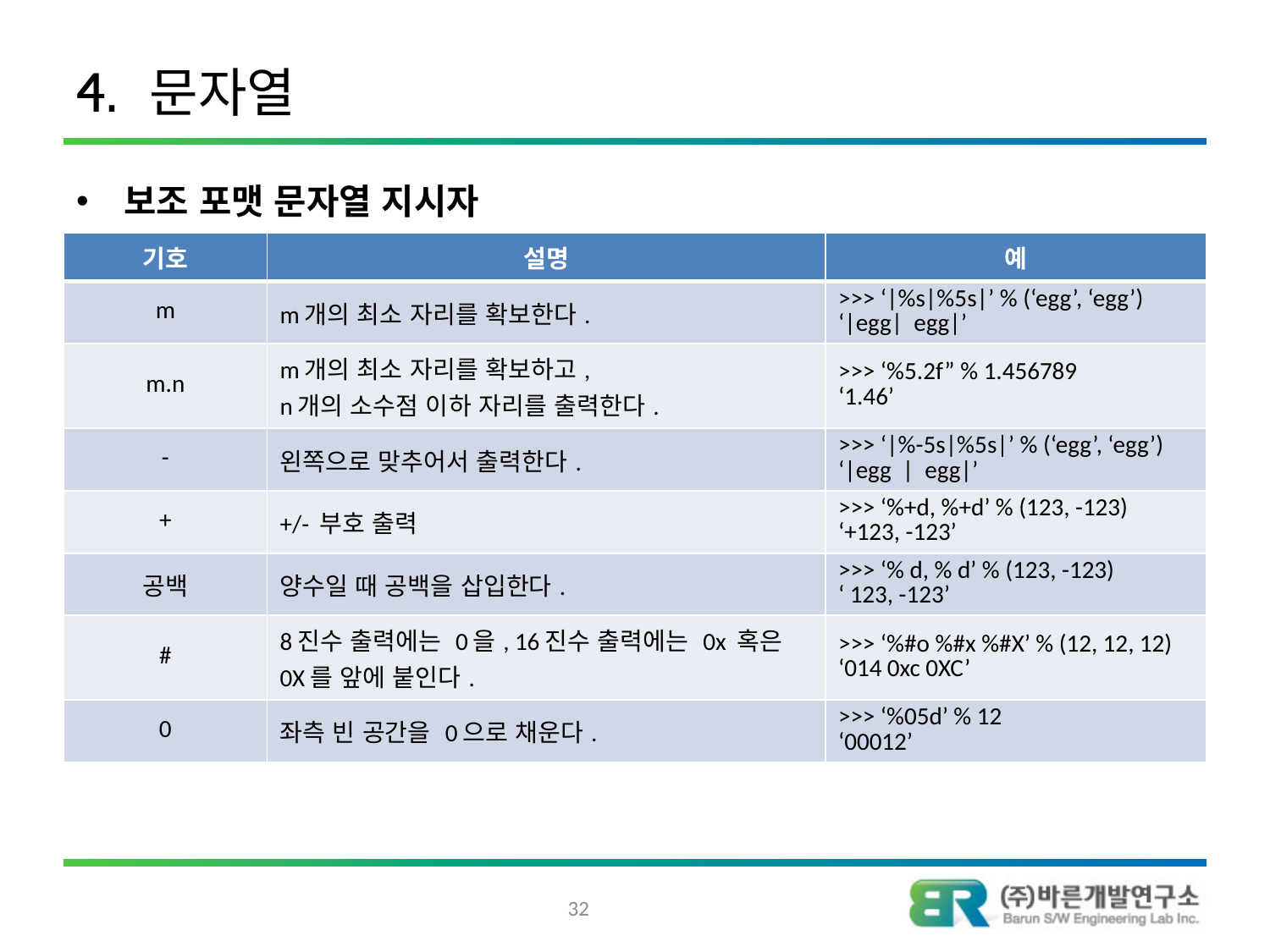

# 4. 문자열
보조 포맷 문자열 지시자
| 기호 | 설명 | 예 |
| --- | --- | --- |
| m | m개의 최소 자리를 확보한다. | >>> ‘|%s|%5s|’ % (‘egg’, ‘egg’) ‘|egg| egg|’ |
| m.n | m개의 최소 자리를 확보하고, n개의 소수점 이하 자리를 출력한다. | >>> ‘%5.2f” % 1.456789 ‘1.46’ |
| - | 왼쪽으로 맞추어서 출력한다. | >>> ‘|%-5s|%5s|’ % (‘egg’, ‘egg’) ‘|egg | egg|’ |
| + | +/- 부호 출력 | >>> ‘%+d, %+d’ % (123, -123) ‘+123, -123’ |
| 공백 | 양수일 때 공백을 삽입한다. | >>> ‘% d, % d’ % (123, -123) ‘ 123, -123’ |
| # | 8진수 출력에는 0을, 16진수 출력에는 0x 혹은 0X를 앞에 붙인다. | >>> ‘%#o %#x %#X’ % (12, 12, 12) ‘014 0xc 0XC’ |
| 0 | 좌측 빈 공간을 0으로 채운다. | >>> ‘%05d’ % 12 ‘00012’ |
32